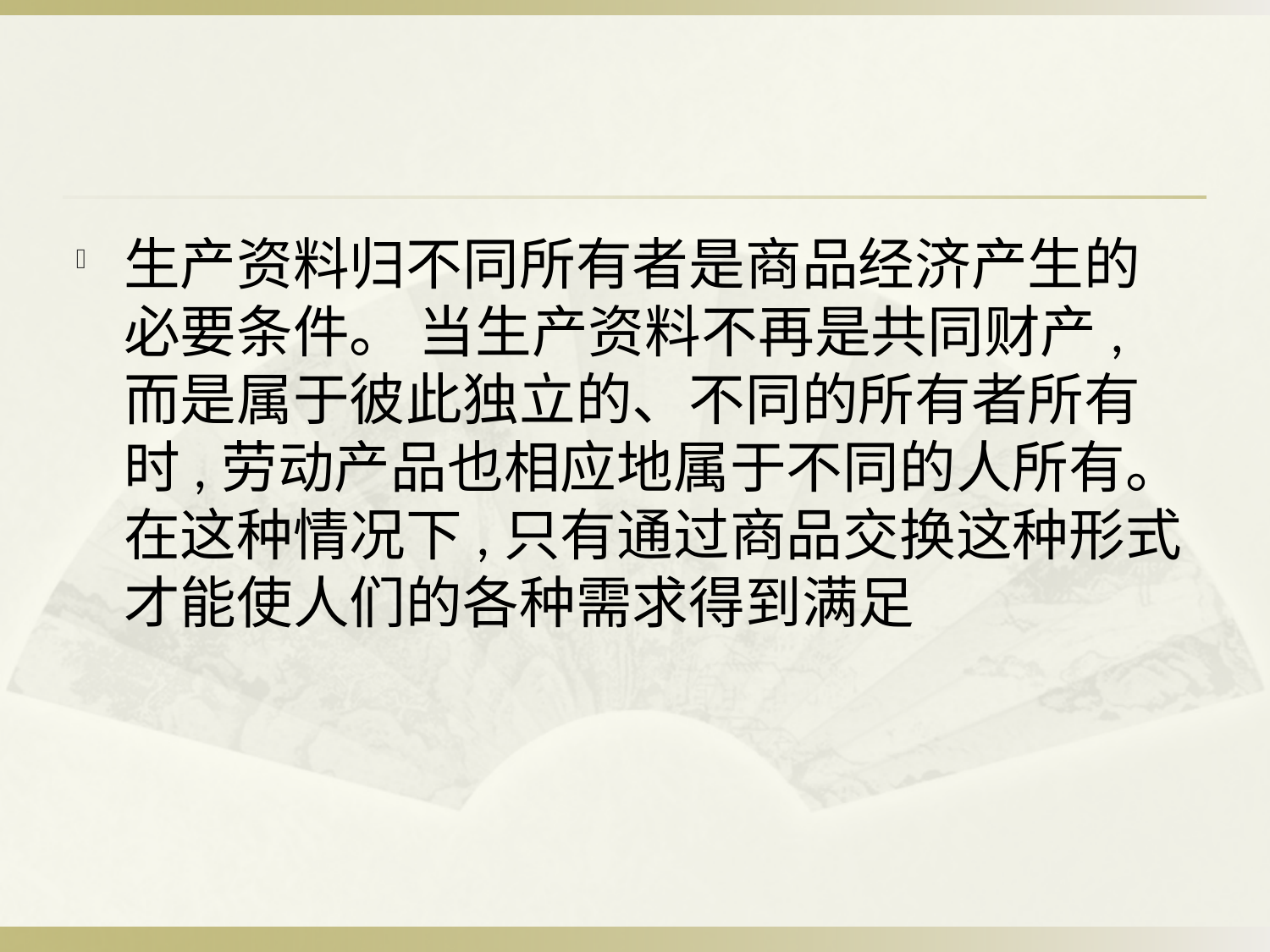

#
生产资料归不同所有者是商品经济产生的必要条件。 当生产资料不再是共同财产,而是属于彼此独立的、不同的所有者所有时,劳动产品也相应地属于不同的人所有。 在这种情况下,只有通过商品交换这种形式才能使人们的各种需求得到满足